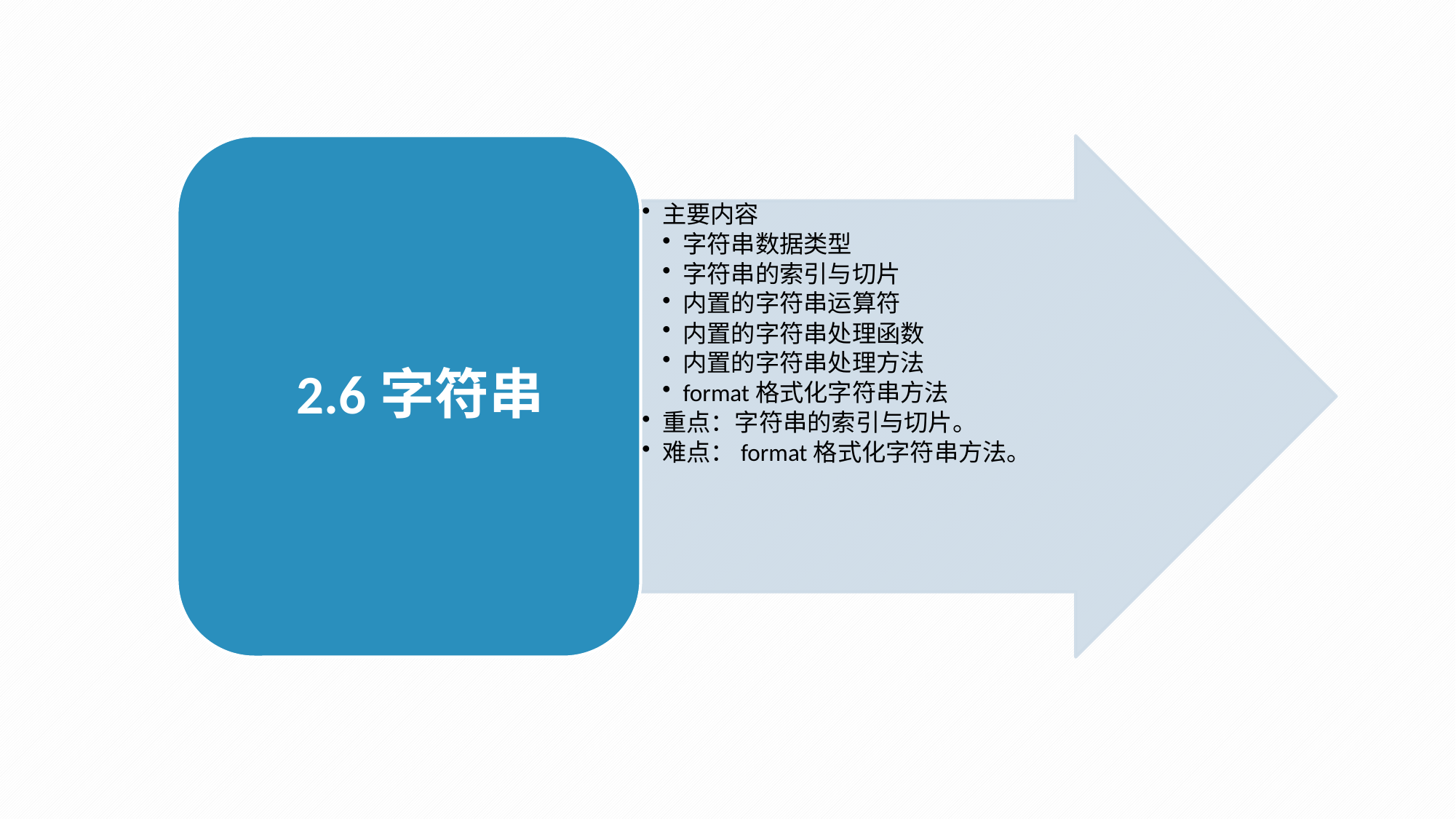

主要内容
字符串数据类型
字符串的索引与切片
内置的字符串运算符
内置的字符串处理函数
内置的字符串处理方法
format格式化字符串方法
重点：字符串的索引与切片。
难点：format格式化字符串方法。
2.6字符串